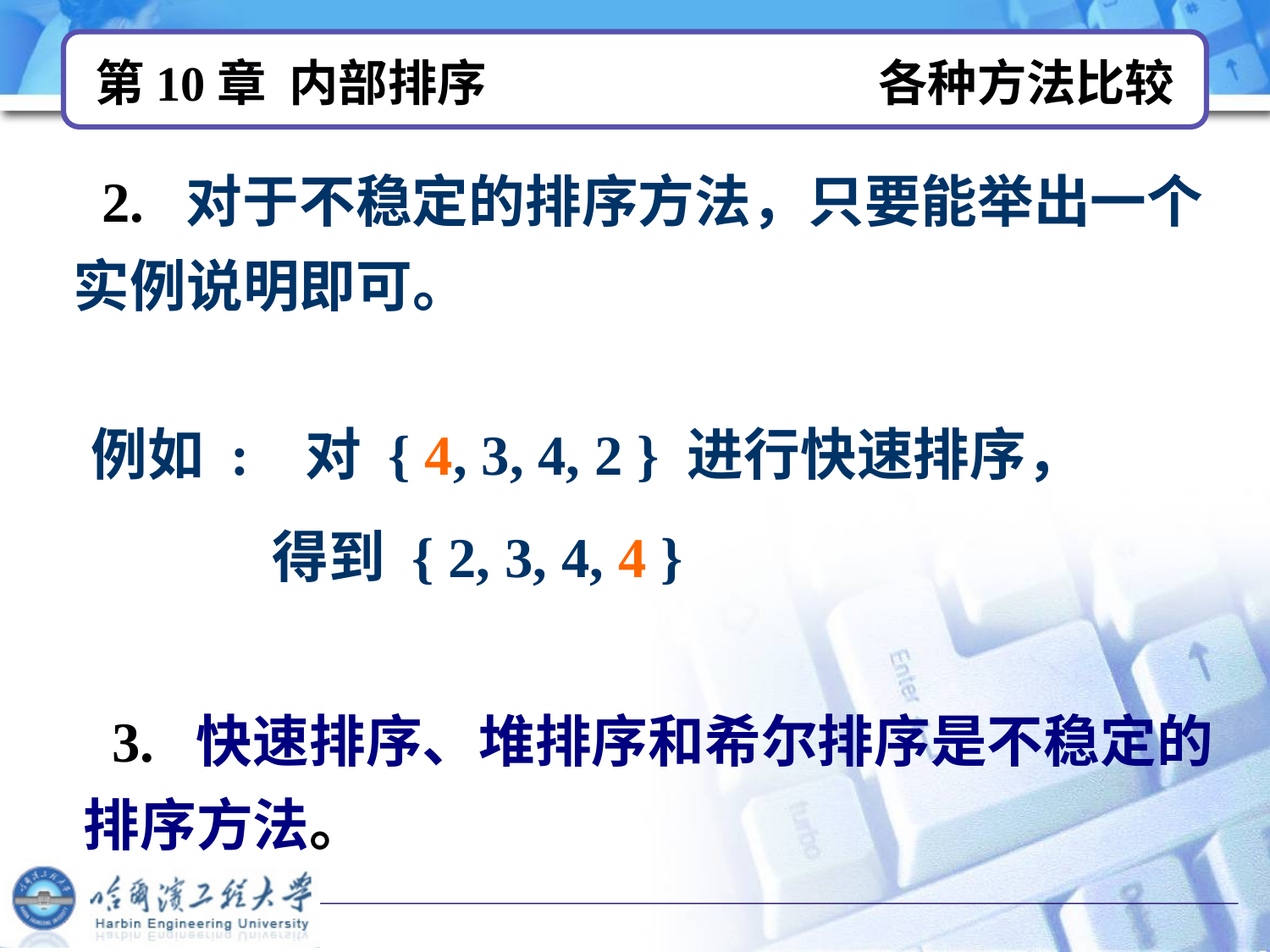

# 第10章  内部排序                                   各种方法比较
  2.  对于不稳定的排序方法，只要能举出一个实例说明即可。
例如 :   对 { 4, 3, 4, 2 } 进行快速排序，
             得到 { 2, 3, 4, 4 }
  3.  快速排序、堆排序和希尔排序是不稳定的排序方法。